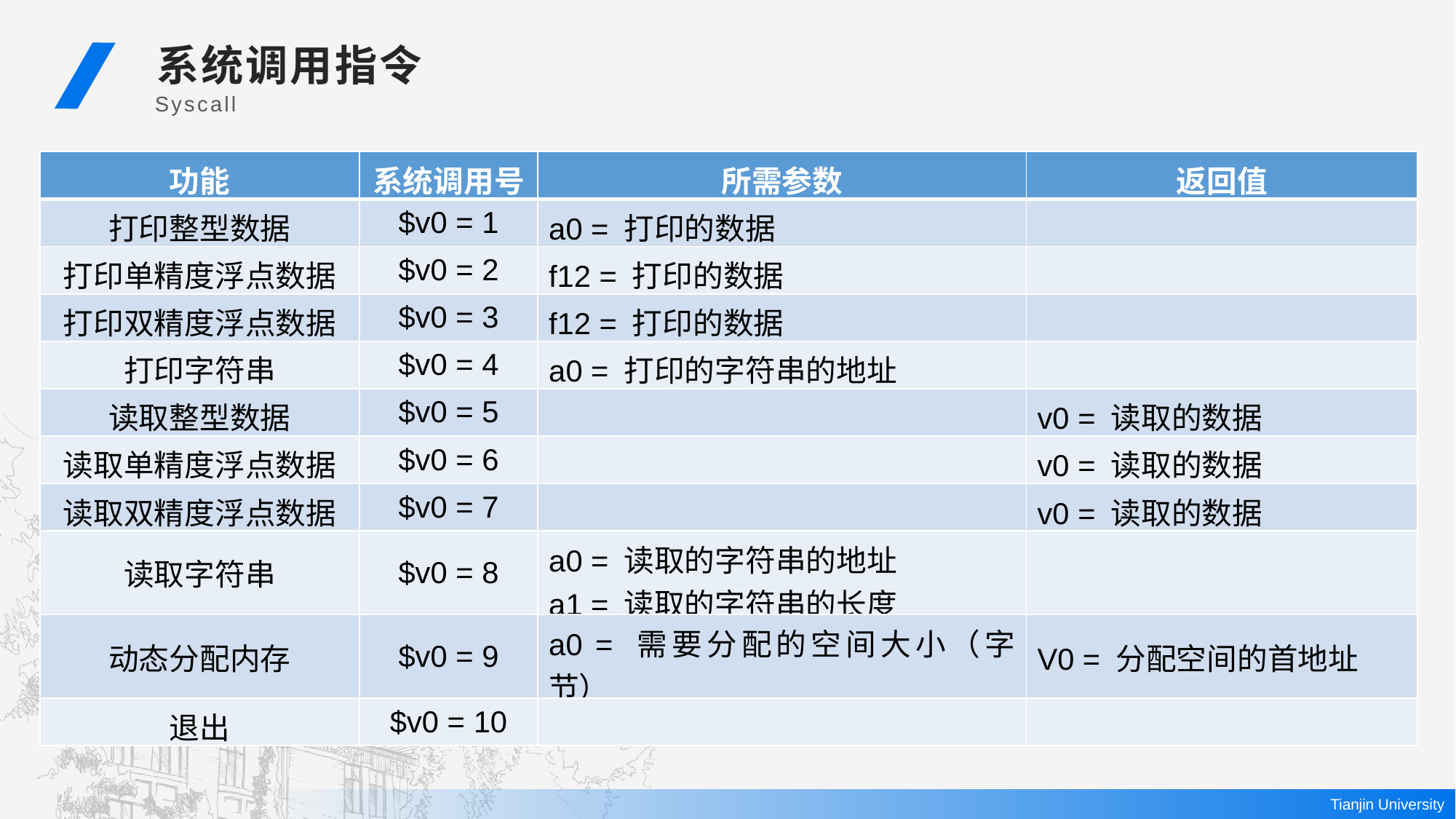

系统调用指令
Syscall
| 功能 | 系统调用号 | 所需参数 | 返回值 |
| --- | --- | --- | --- |
| 打印整型数据 | $v0 = 1 | a0 = 打印的数据 |  |
| 打印单精度浮点数据 | $v0 = 2 | f12 = 打印的数据 |  |
| 打印双精度浮点数据 | $v0 = 3 | f12 = 打印的数据 |  |
| 打印字符串 | $v0 = 4 | a0 = 打印的字符串的地址 |  |
| 读取整型数据 | $v0 = 5 |  | v0 = 读取的数据 |
| 读取单精度浮点数据 | $v0 = 6 |  | v0 = 读取的数据 |
| 读取双精度浮点数据 | $v0 = 7 |  | v0 = 读取的数据 |
| 读取字符串 | $v0 = 8 | a0 = 读取的字符串的地址 a1 = 读取的字符串的长度 |  |
| 动态分配内存 | $v0 = 9 | a0 = 需要分配的空间大小（字节） | V0 = 分配空间的首地址 |
| 退出 | $v0 = 10 |  |  |